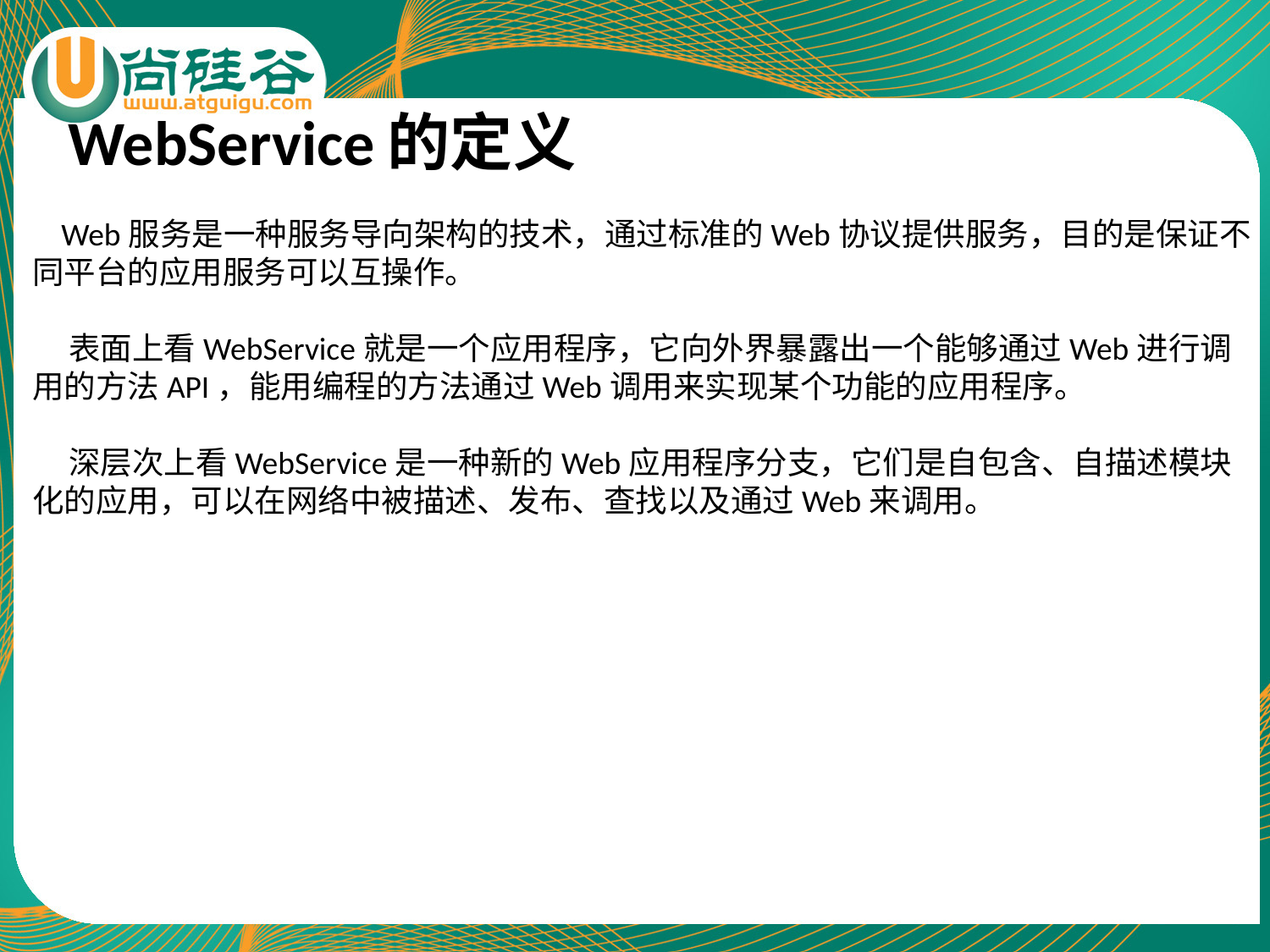

# WebService的定义
    Web服务是一种服务导向架构的技术，通过标准的Web协议提供服务，目的是保证不同平台的应用服务可以互操作。

    表面上看WebService就是一个应用程序，它向外界暴露出一个能够通过Web进行调用的方法API，能用编程的方法通过Web调用来实现某个功能的应用程序。

    深层次上看WebService是一种新的Web应用程序分支，它们是自包含、自描述模块化的应用，可以在网络中被描述、发布、查找以及通过Web来调用。